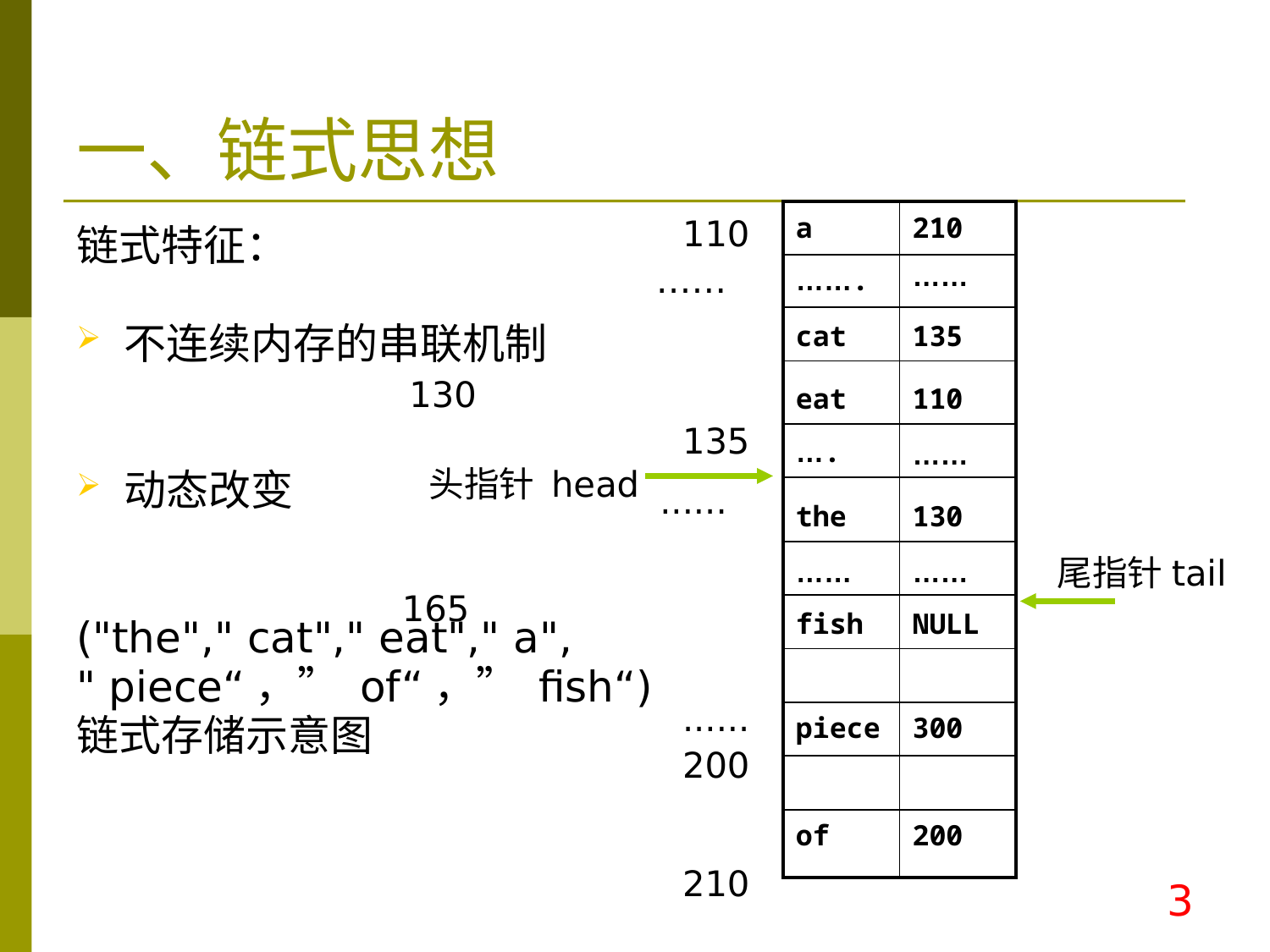

# 一、链式思想

                     110
                       ……

130
135
                       ......
165
......
200

210

                       300
| a | 210 |
| --- | --- |
| ……. | …… |
| cat | 135 |
| eat | 110 |
| …. | …… |
| the | 130 |
| …… | …… |
| fish | NULL |
|  |  |
| piece | 300 |
|  |  |
| of | 200 |
链式特征：

不连续内存的串联机制

动态改变

("the"," cat"," eat"," a",
" piece“，” of“，” fish“)
链式存储示意图

头指针 head
尾指针tail
3